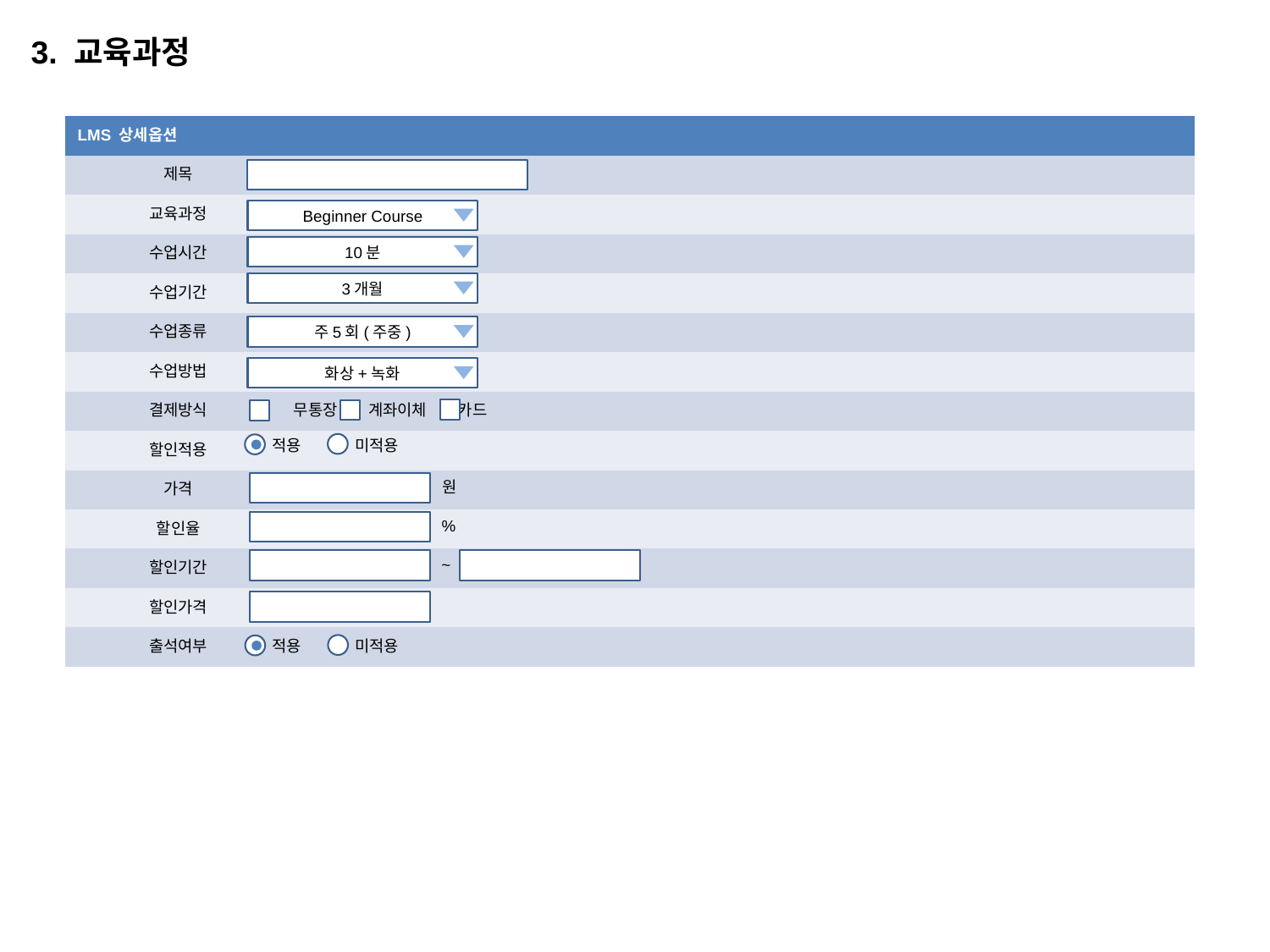

3. 교육과정
| LMS 상세옵션 |  |
| --- | --- |
| 제목 |  |
| 교육과정 |  |
| 수업시간 |  |
| 수업기간 |  |
| 수업종류 |  |
| 수업방법 |  |
| 결제방식 |  |
| 할인적용 |  |
| 가격 |  |
| 할인율 |  |
| 할인기간 |  |
| 할인가격 |  |
| 출석여부 |  |

Beginner Course

10분

3개월

주5회(주중)

화상+녹화

무통장       계좌이체       카드

적용
미적용

원

%

~

적용
미적용